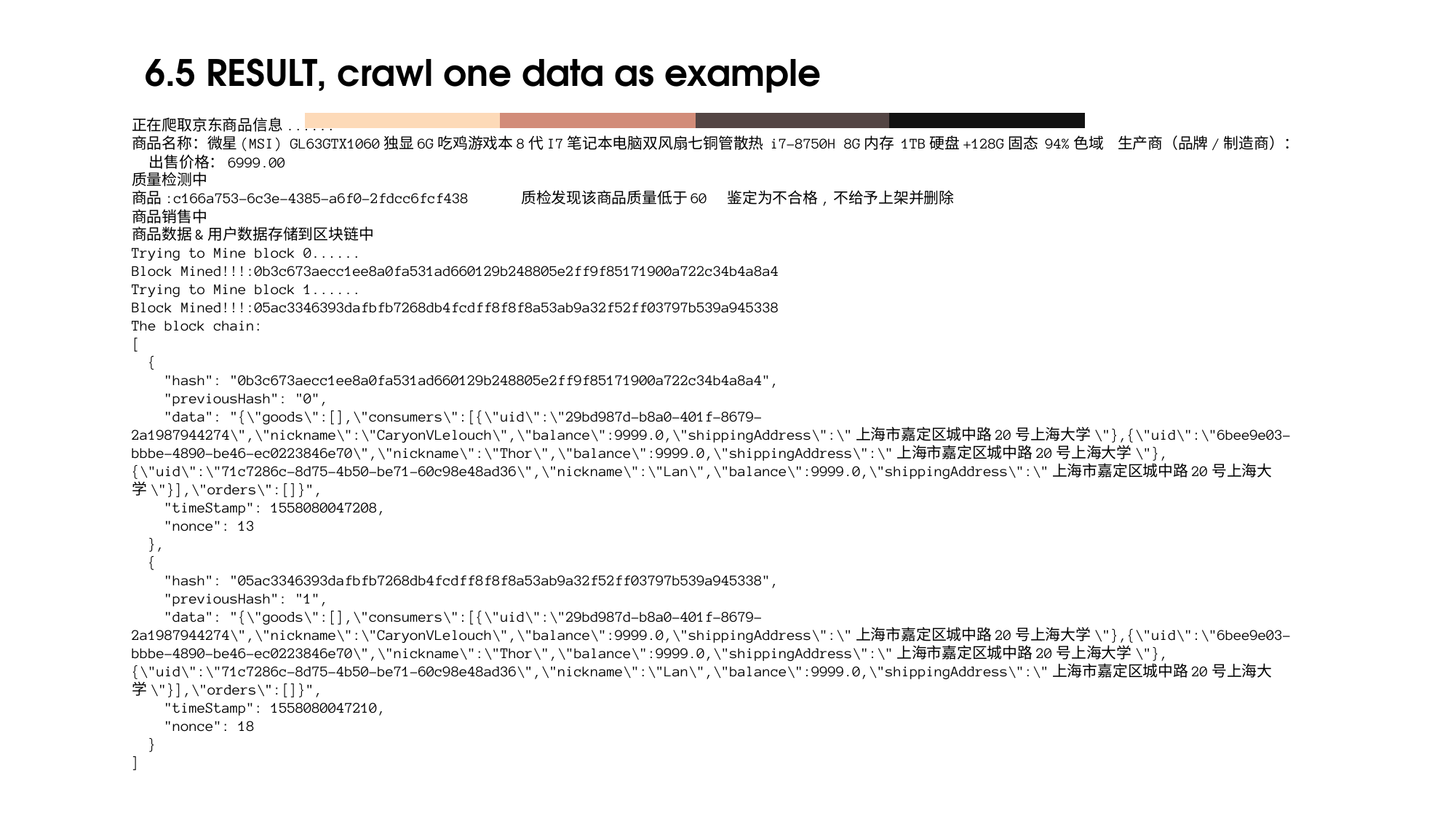

6.5 RESULT, crawl one data as example
正在爬取京东商品信息......
商品名称：微星(MSI) GL63GTX1060独显6G吃鸡游戏本8代I7笔记本电脑双风扇七铜管散热 i7-8750H 8G内存 1TB硬盘+128G固态 94%色域    生产商（品牌/制造商）：      出售价格：6999.00
质量检测中
商品:c166a753-6c3e-4385-a6f0-2fdcc6fcf438      质检发现该商品质量低于60  鉴定为不合格,不给予上架并删除
商品销售中
商品数据&用户数据存储到区块链中
Trying to Mine block 0......
Block Mined!!!:0b3c673aecc1ee8a0fa531ad660129b248805e2ff9f85171900a722c34b4a8a4
Trying to Mine block 1......
Block Mined!!!:05ac3346393dafbfb7268db4fcdff8f8f8a53ab9a32f52ff03797b539a945338
The block chain:
[
  {
    "hash": "0b3c673aecc1ee8a0fa531ad660129b248805e2ff9f85171900a722c34b4a8a4",
    "previousHash": "0",
    "data": "{\"goods\":[],\"consumers\":[{\"uid\":\"29bd987d-b8a0-401f-8679-2a1987944274\",\"nickname\":\"CaryonVLelouch\",\"balance\":9999.0,\"shippingAddress\":\"上海市嘉定区城中路20号上海大学\"},{\"uid\":\"6bee9e03-bbbe-4890-be46-ec0223846e70\",\"nickname\":\"Thor\",\"balance\":9999.0,\"shippingAddress\":\"上海市嘉定区城中路20号上海大学\"},{\"uid\":\"71c7286c-8d75-4b50-be71-60c98e48ad36\",\"nickname\":\"Lan\",\"balance\":9999.0,\"shippingAddress\":\"上海市嘉定区城中路20号上海大学\"}],\"orders\":[]}",
    "timeStamp": 1558080047208,
    "nonce": 13
  },
  {
    "hash": "05ac3346393dafbfb7268db4fcdff8f8f8a53ab9a32f52ff03797b539a945338",
    "previousHash": "1",
    "data": "{\"goods\":[],\"consumers\":[{\"uid\":\"29bd987d-b8a0-401f-8679-2a1987944274\",\"nickname\":\"CaryonVLelouch\",\"balance\":9999.0,\"shippingAddress\":\"上海市嘉定区城中路20号上海大学\"},{\"uid\":\"6bee9e03-bbbe-4890-be46-ec0223846e70\",\"nickname\":\"Thor\",\"balance\":9999.0,\"shippingAddress\":\"上海市嘉定区城中路20号上海大学\"},{\"uid\":\"71c7286c-8d75-4b50-be71-60c98e48ad36\",\"nickname\":\"Lan\",\"balance\":9999.0,\"shippingAddress\":\"上海市嘉定区城中路20号上海大学\"}],\"orders\":[]}",
    "timeStamp": 1558080047210,
    "nonce": 18
  }
]